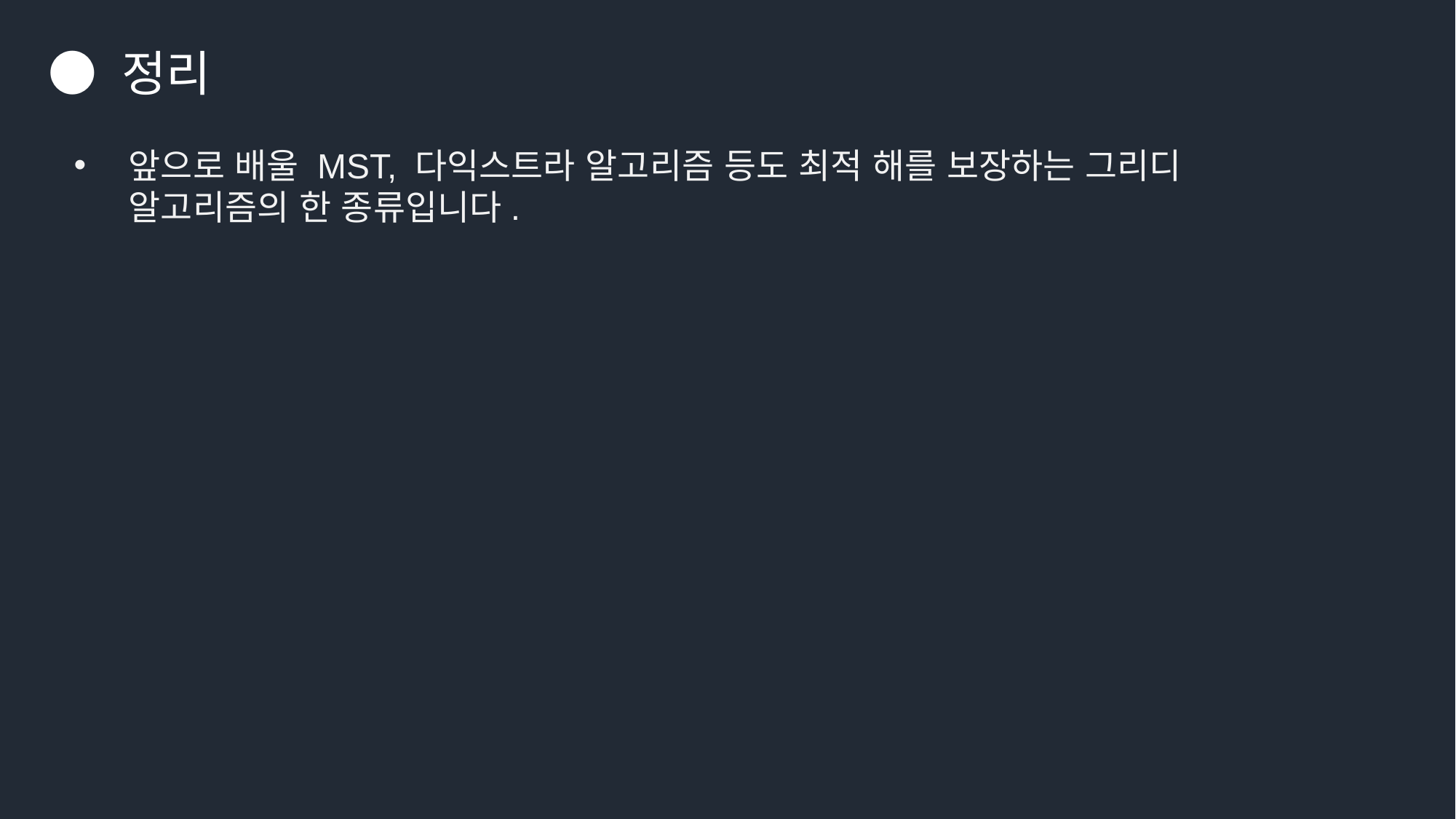

● 정리
앞으로 배울 MST, 다익스트라 알고리즘 등도 최적 해를 보장하는 그리디 알고리즘의 한 종류입니다.